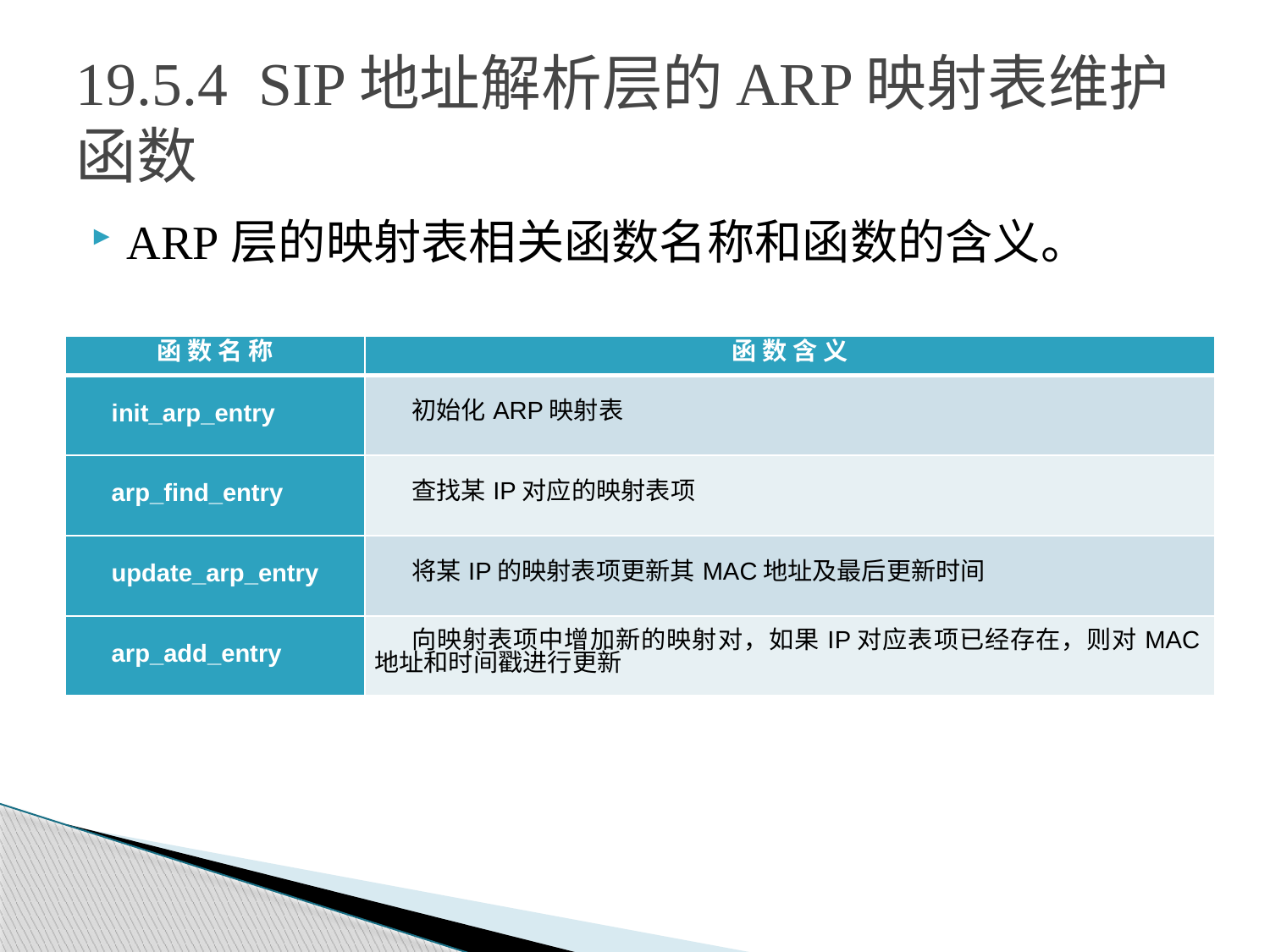

# 19.5.4  SIP地址解析层的ARP映射表维护函数
ARP层的映射表相关函数名称和函数的含义。
| 函 数 名 称 | 函 数 含 义 |
| --- | --- |
| init\_arp\_entry | 初始化ARP映射表 |
| arp\_find\_entry | 查找某IP对应的映射表项 |
| update\_arp\_entry | 将某IP的映射表项更新其MAC地址及最后更新时间 |
| arp\_add\_entry | 向映射表项中增加新的映射对，如果IP对应表项已经存在，则对MAC地址和时间戳进行更新 |